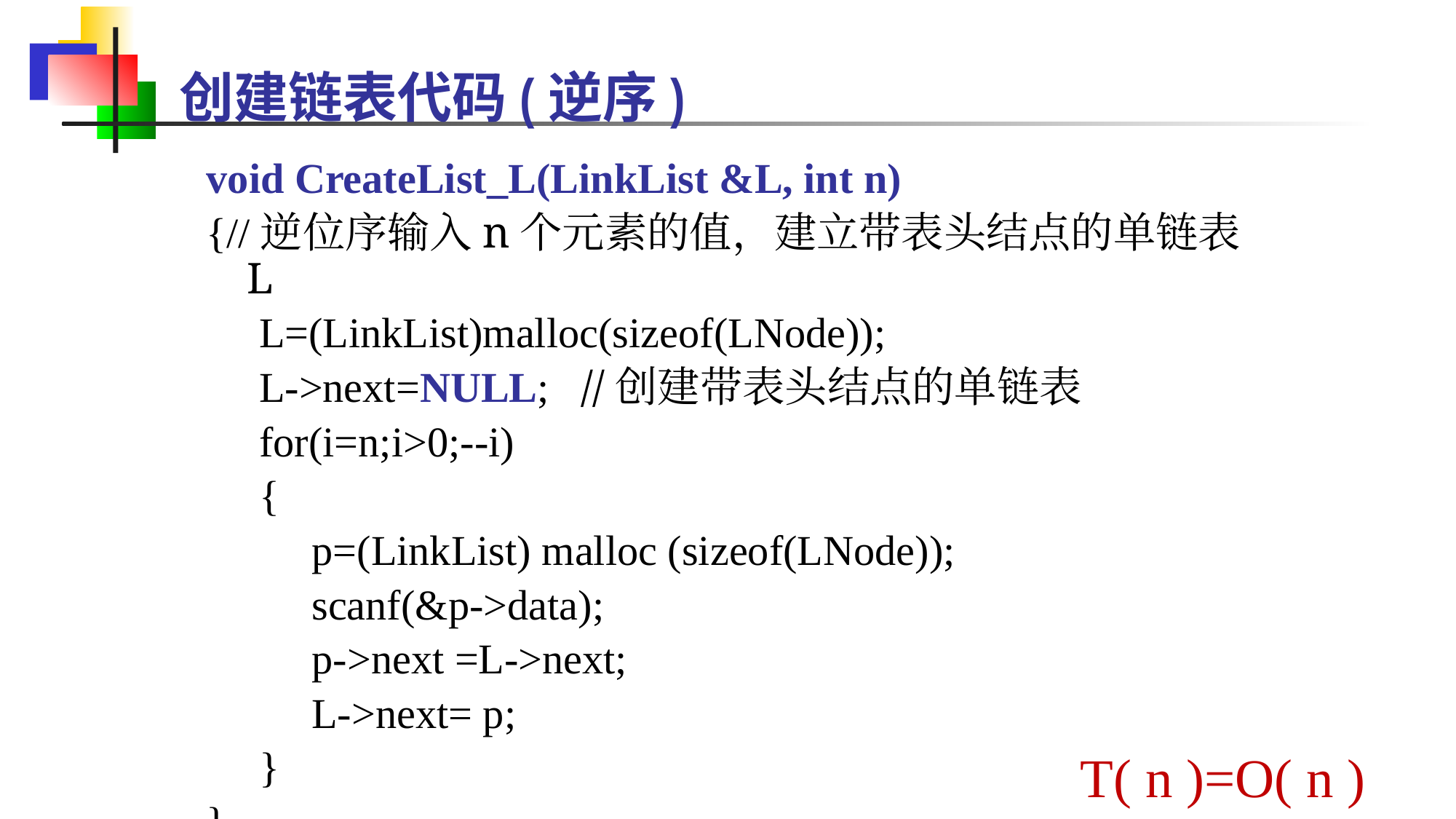

创建链表代码(逆序)
void CreateList_L(LinkList &L, int n)
{//逆位序输入n个元素的值，建立带表头结点的单链表L
     L=(LinkList)malloc(sizeof(LNode));
     L->next=NULL;   //创建带表头结点的单链表
     for(i=n;i>0;--i)
     {
          p=(LinkList) malloc (sizeof(LNode));
          scanf(&p->data);
          p->next =L->next;
          L->next= p;
     }
}
 T( n )=O( n )